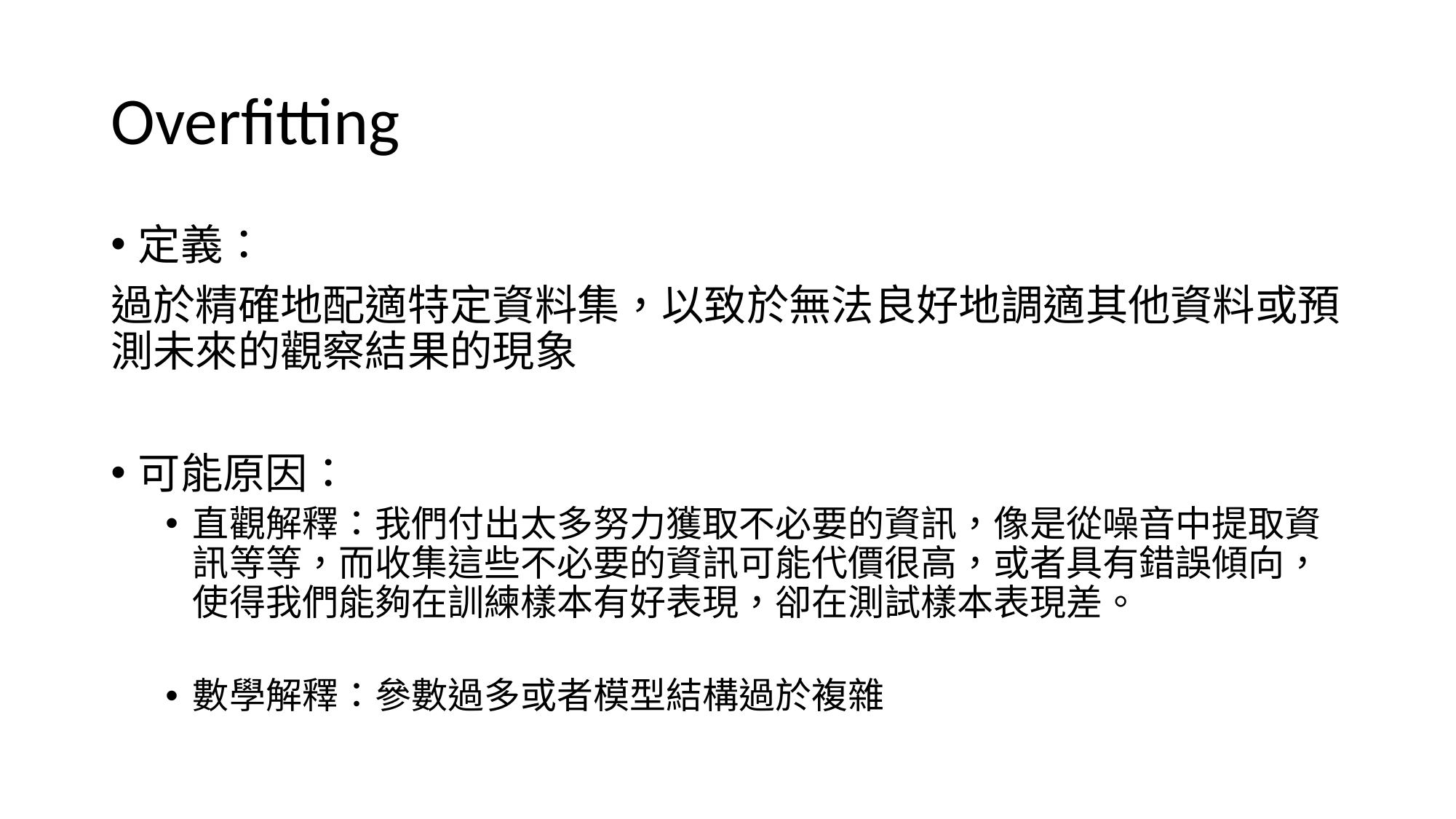

# Overfitting
定義：
過於精確地配適特定資料集，以致於無法良好地調適其他資料或預測未來的觀察結果的現象

可能原因：
直觀解釋：我們付出太多努力獲取不必要的資訊，像是從噪音中提取資訊等等，而收集這些不必要的資訊可能代價很高，或者具有錯誤傾向，使得我們能夠在訓練樣本有好表現，卻在測試樣本表現差。

數學解釋：參數過多或者模型結構過於複雜